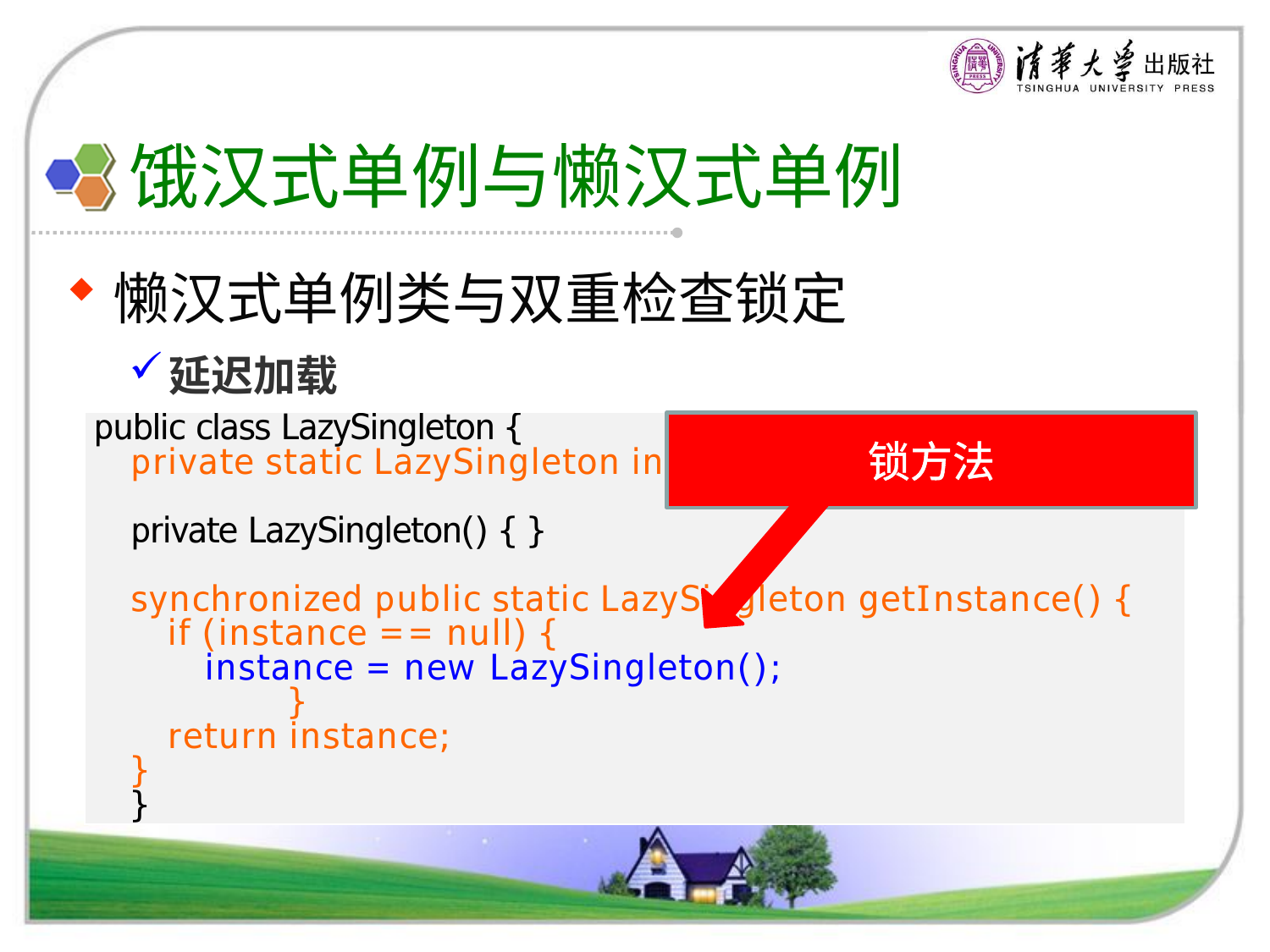

# 饿汉式单例与懒汉式单例
懒汉式单例类与双重检查锁定
延迟加载

| public class LazySingleton { private static LazySingleton instance = null;   private LazySingleton() { }   synchronized public static LazySingleton getInstance() { if (instance == null) { instance = new LazySingleton(); } return instance; } } |
| --- |
锁方法